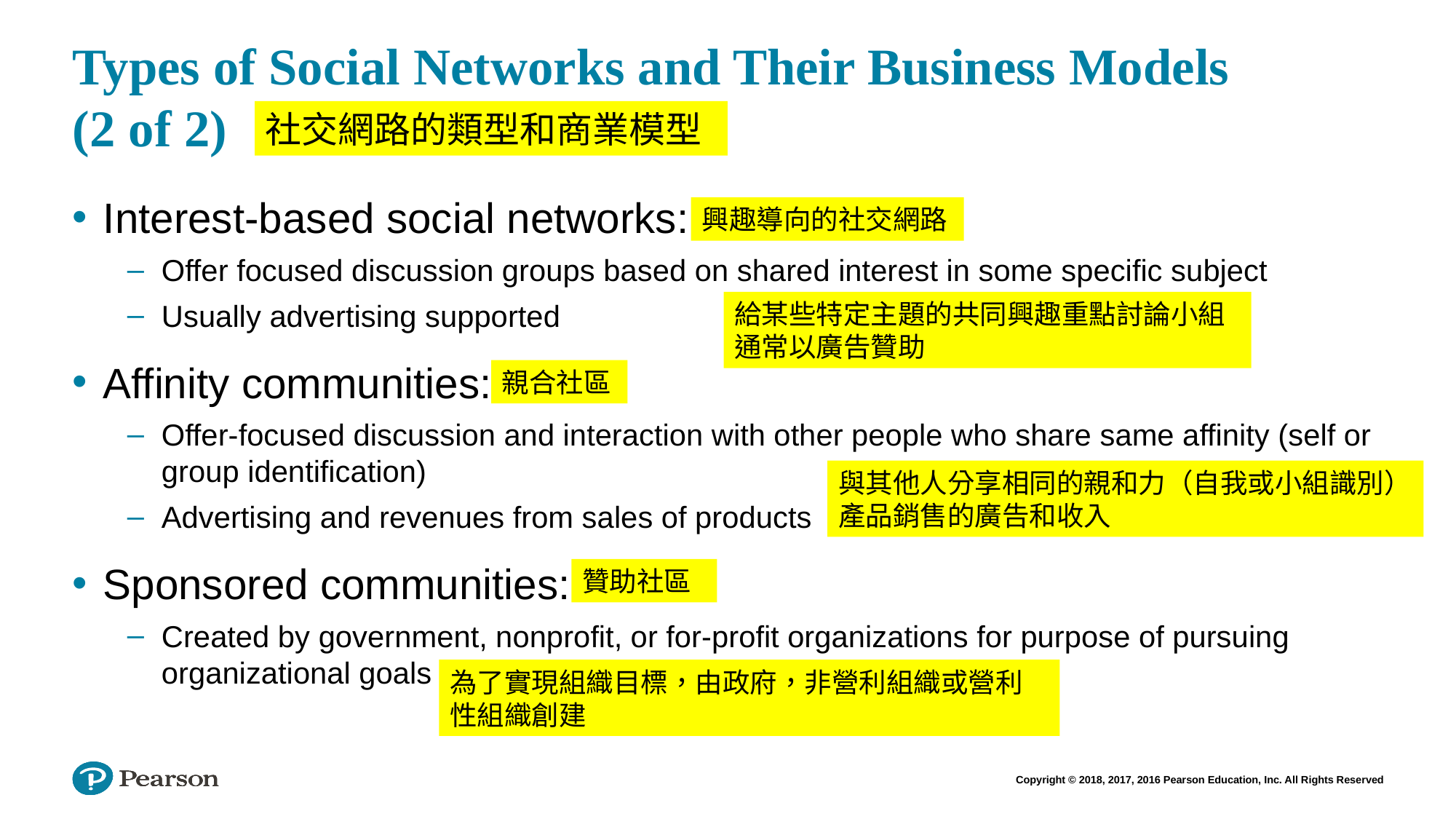

# Types of Social Networks and Their Business Models (2 of 2)
社交網路的類型和商業模型
Interest-based social networks:
Offer focused discussion groups based on shared interest in some specific subject
Usually advertising supported
Affinity communities:
Offer-focused discussion and interaction with other people who share same affinity (self or group identification)
Advertising and revenues from sales of products
Sponsored communities:
Created by government, nonprofit, or for-profit organizations for purpose of pursuing organizational goals
興趣導向的社交網路
給某些特定主題的共同興趣重點討論小組
通常以廣告贊助
親合社區
與其他人分享相同的親和力（自我或小組識別）
產品銷售的廣告和收入
贊助社區
為了實現組織目標，由政府，非營利組織或營利性組織創建